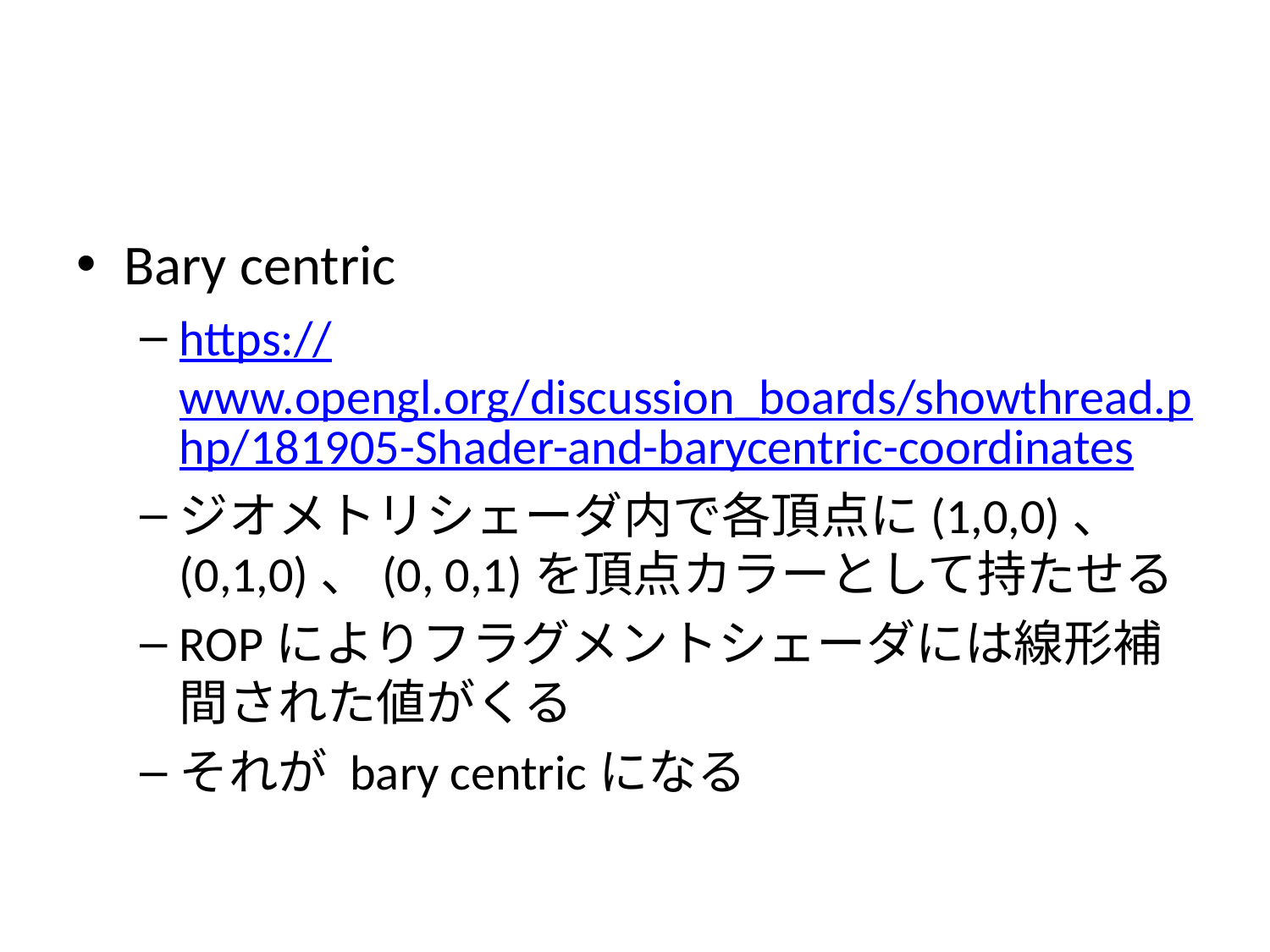

#
Bary centric
https://www.opengl.org/discussion_boards/showthread.php/181905-Shader-and-barycentric-coordinates
ジオメトリシェーダ内で各頂点に(1,0,0)、(0,1,0)、(0, 0,1)を頂点カラーとして持たせる
ROPによりフラグメントシェーダには線形補間された値がくる
それが bary centricになる